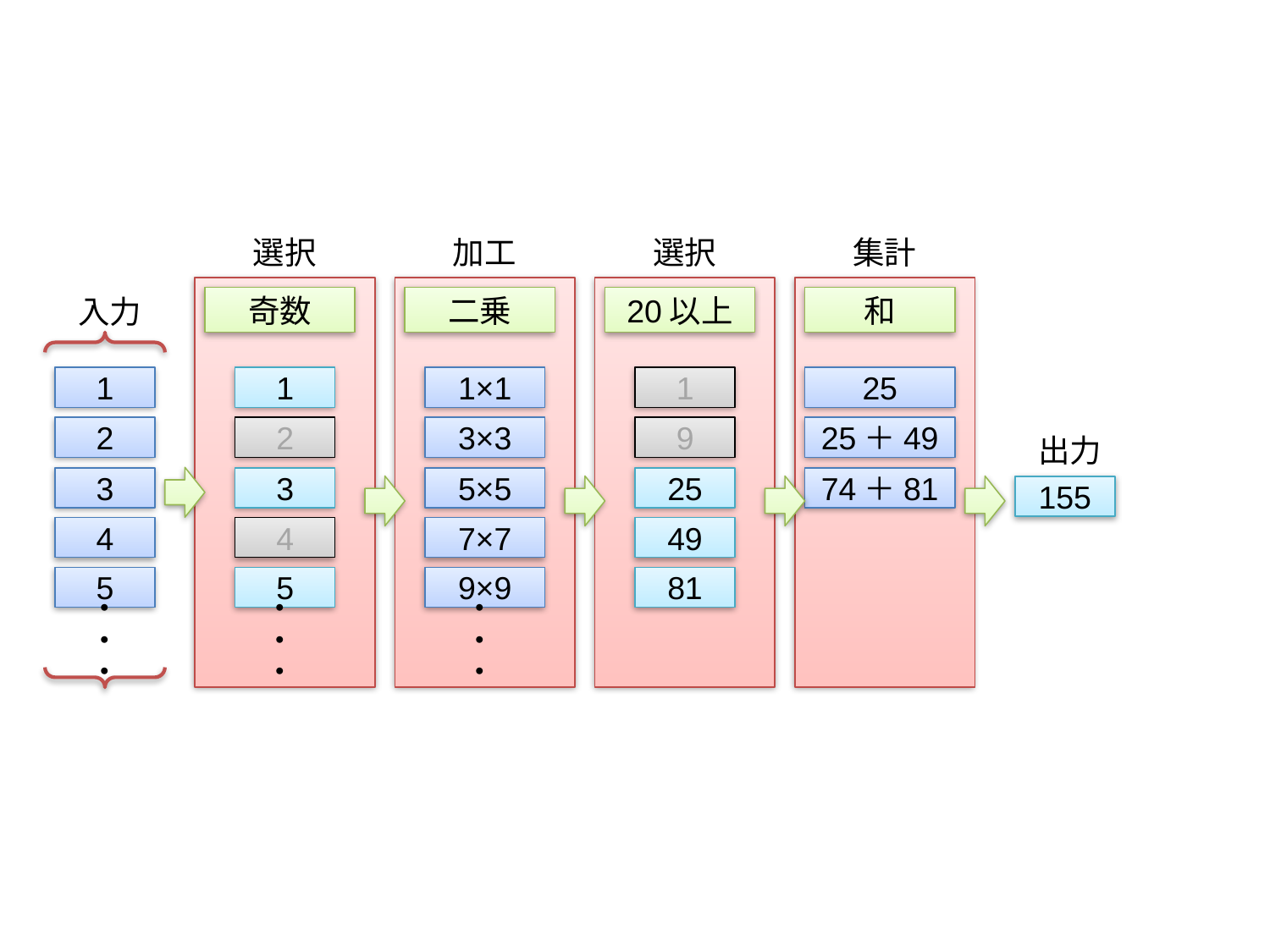

選択
加工
選択
集計

入力
奇数
二乗
20以上
和
1
1
1×1
1
25
2
2
3×3
9
25＋49
出力

3
3
5×5
25
74＋81

155
4
4
7×7
49
5
5
9×9
81
・・・
・・・
・・・